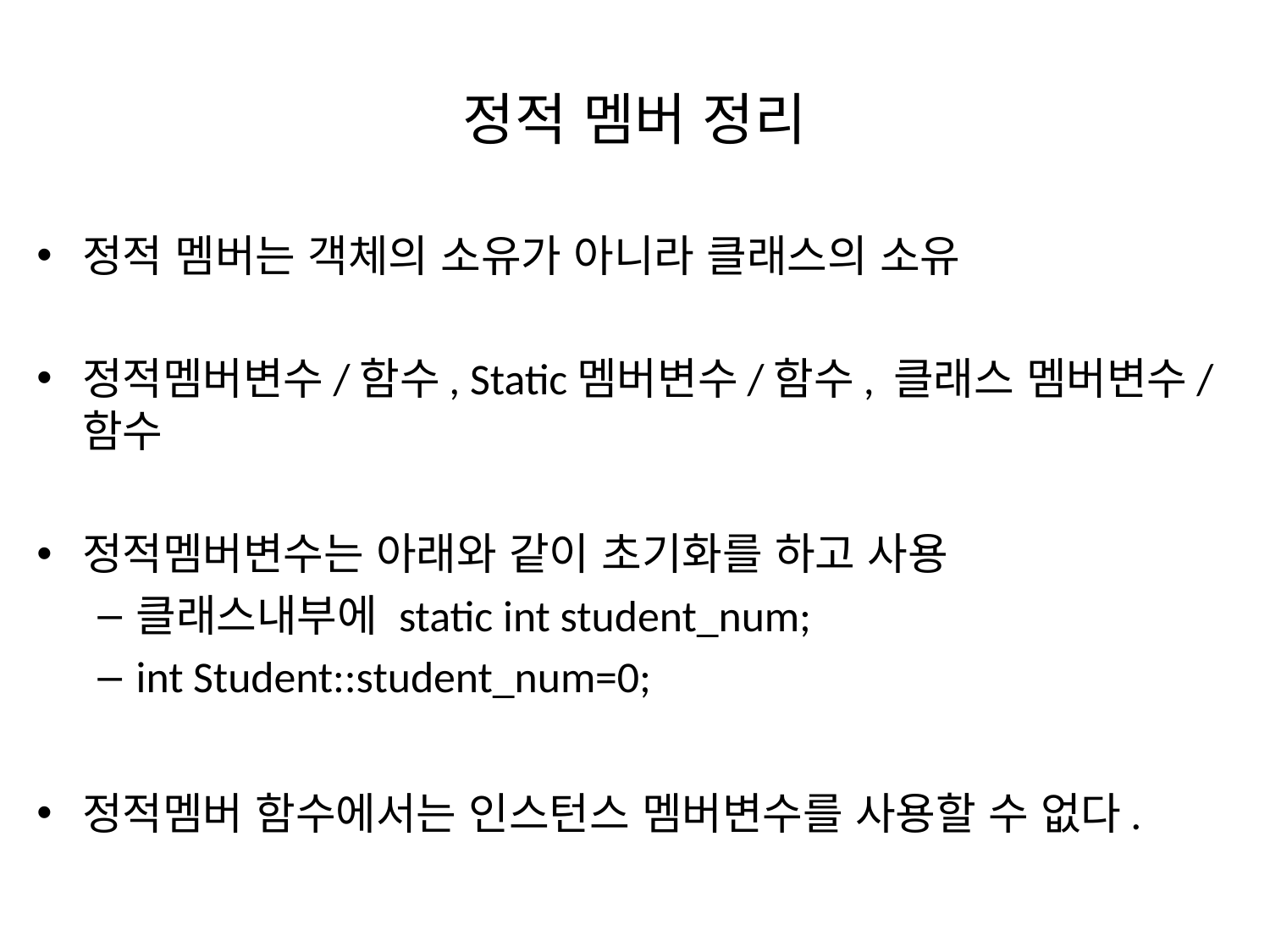

# 정적 멤버 정리
정적 멤버는 객체의 소유가 아니라 클래스의 소유

정적멤버변수/함수, Static멤버변수/함수, 클래스 멤버변수/함수

정적멤버변수는 아래와 같이 초기화를 하고 사용
클래스내부에 static int student_num;
int Student::student_num=0;

정적멤버 함수에서는 인스턴스 멤버변수를 사용할 수 없다.